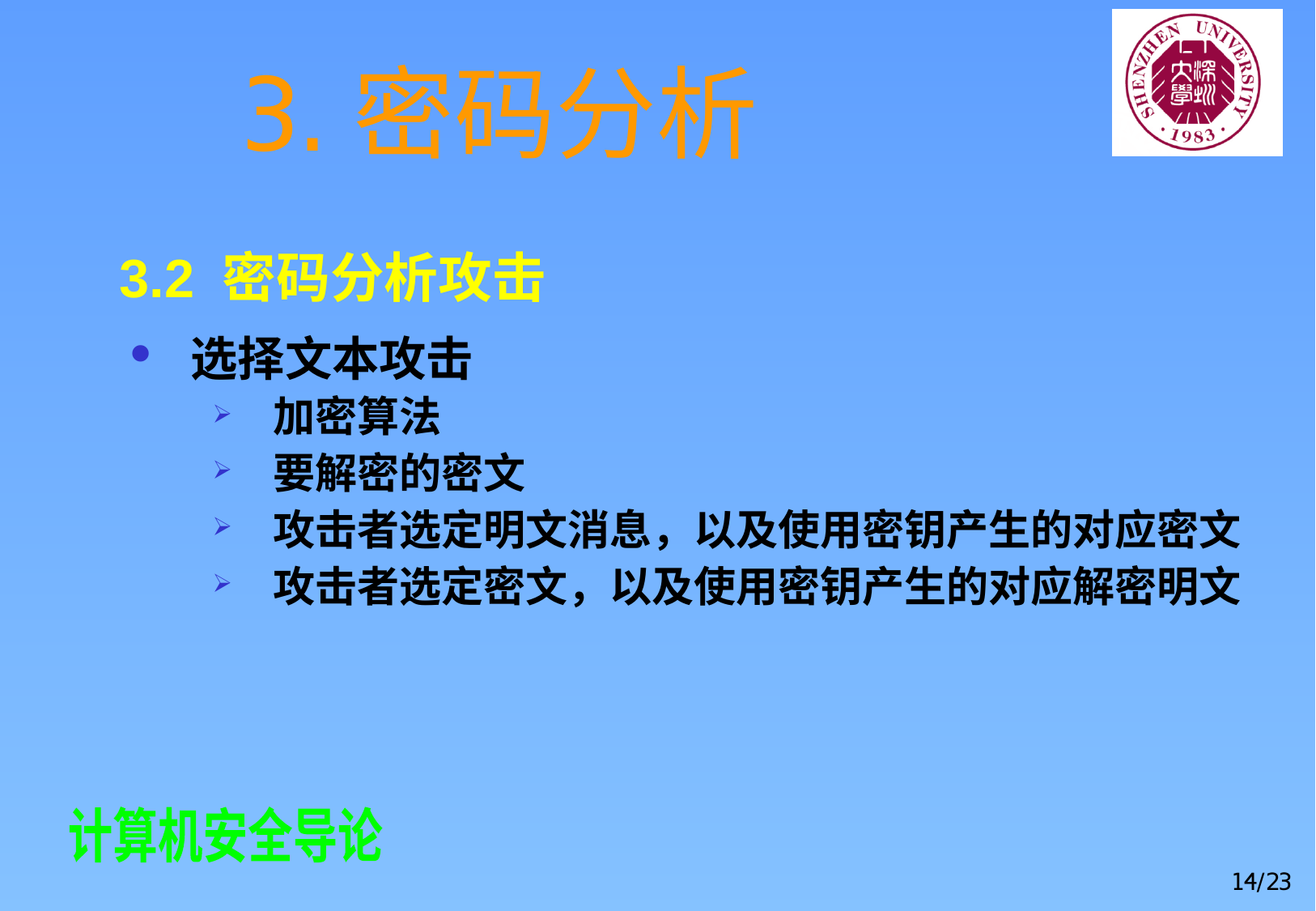

# 3.密码分析
3.2 密码分析攻击
选择文本攻击
加密算法
要解密的密文
攻击者选定明文消息，以及使用密钥产生的对应密文
攻击者选定密文，以及使用密钥产生的对应解密明文

14/23